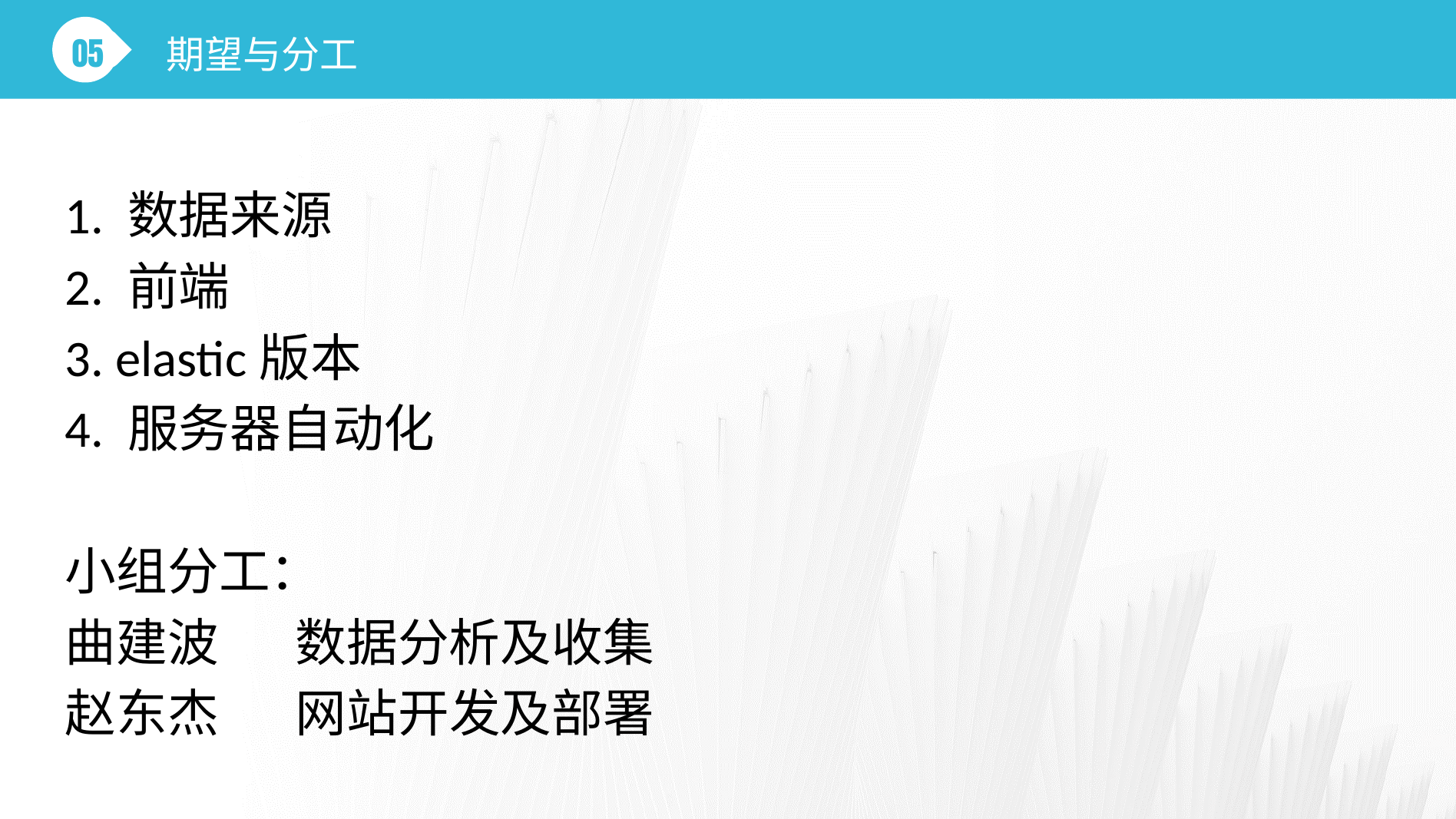

期望与分工
05
1. 数据来源
2. 前端
3. elastic版本
4. 服务器自动化

小组分工：
曲建波	数据分析及收集
赵东杰	网站开发及部署
01